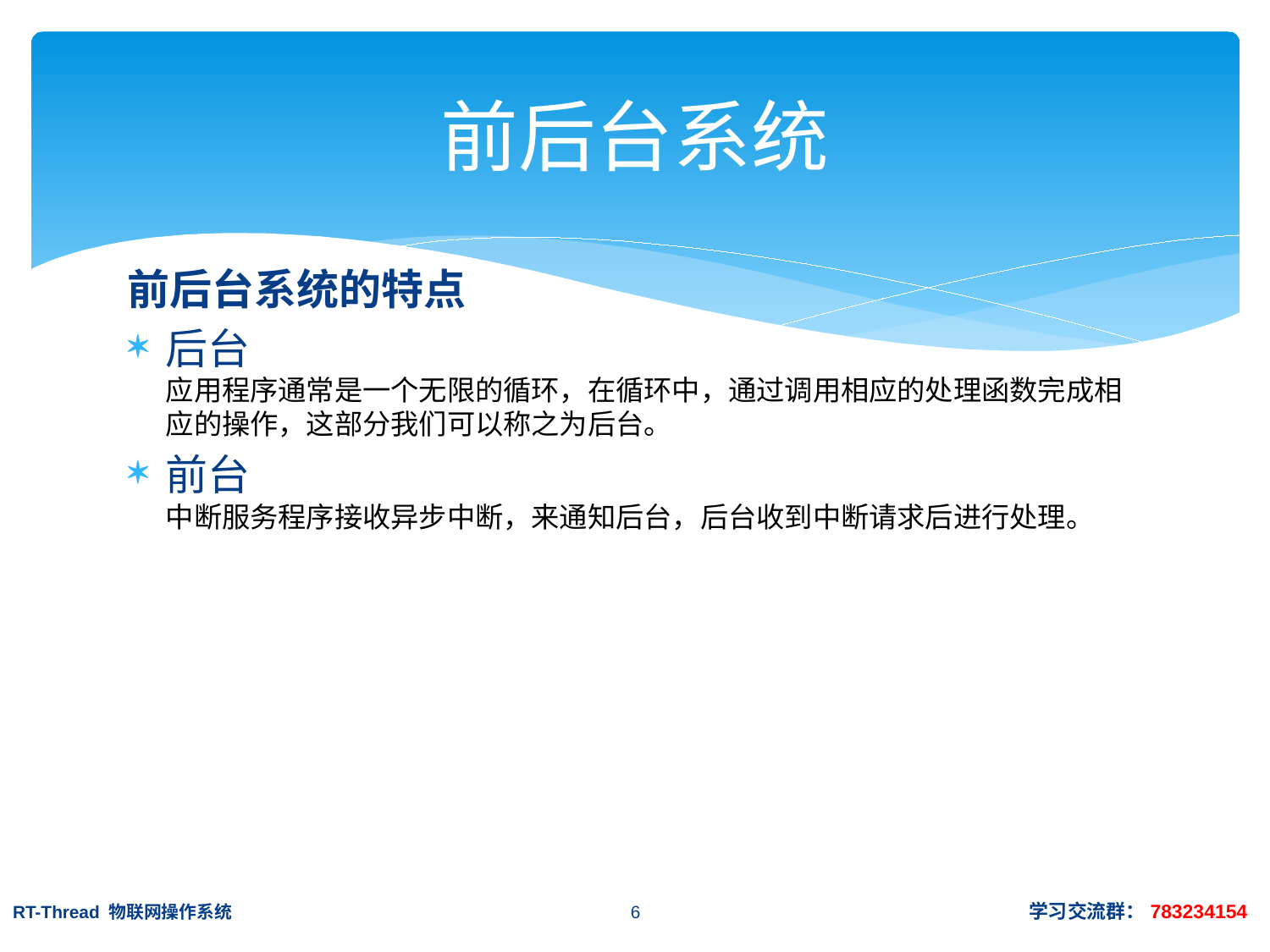

# 前后台系统
前后台系统的特点
后台
应用程序通常是一个无限的循环，在循环中，通过调用相应的处理函数完成相应的操作，这部分我们可以称之为后台。
前台
中断服务程序接收异步中断，来通知后台，后台收到中断请求后进行处理。
RT-Thread 物联网操作系统							学习交流群：783234154
6